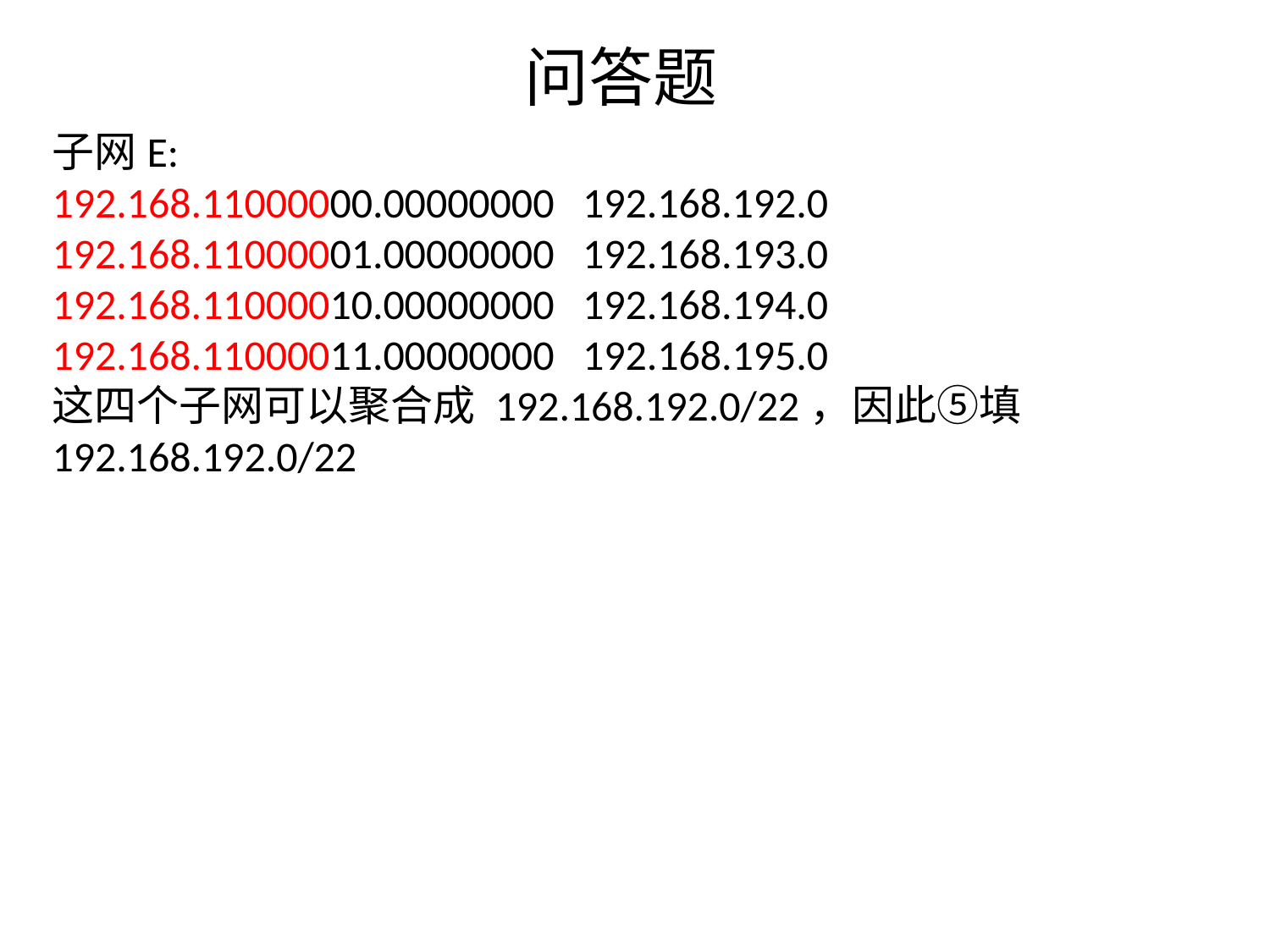

# 问答题
子网E:
192.168.11000000.00000000   192.168.192.0
192.168.11000001.00000000   192.168.193.0
192.168.11000010.00000000   192.168.194.0
192.168.11000011.00000000   192.168.195.0
这四个子网可以聚合成 192.168.192.0/22，因此⑤填192.168.192.0/22